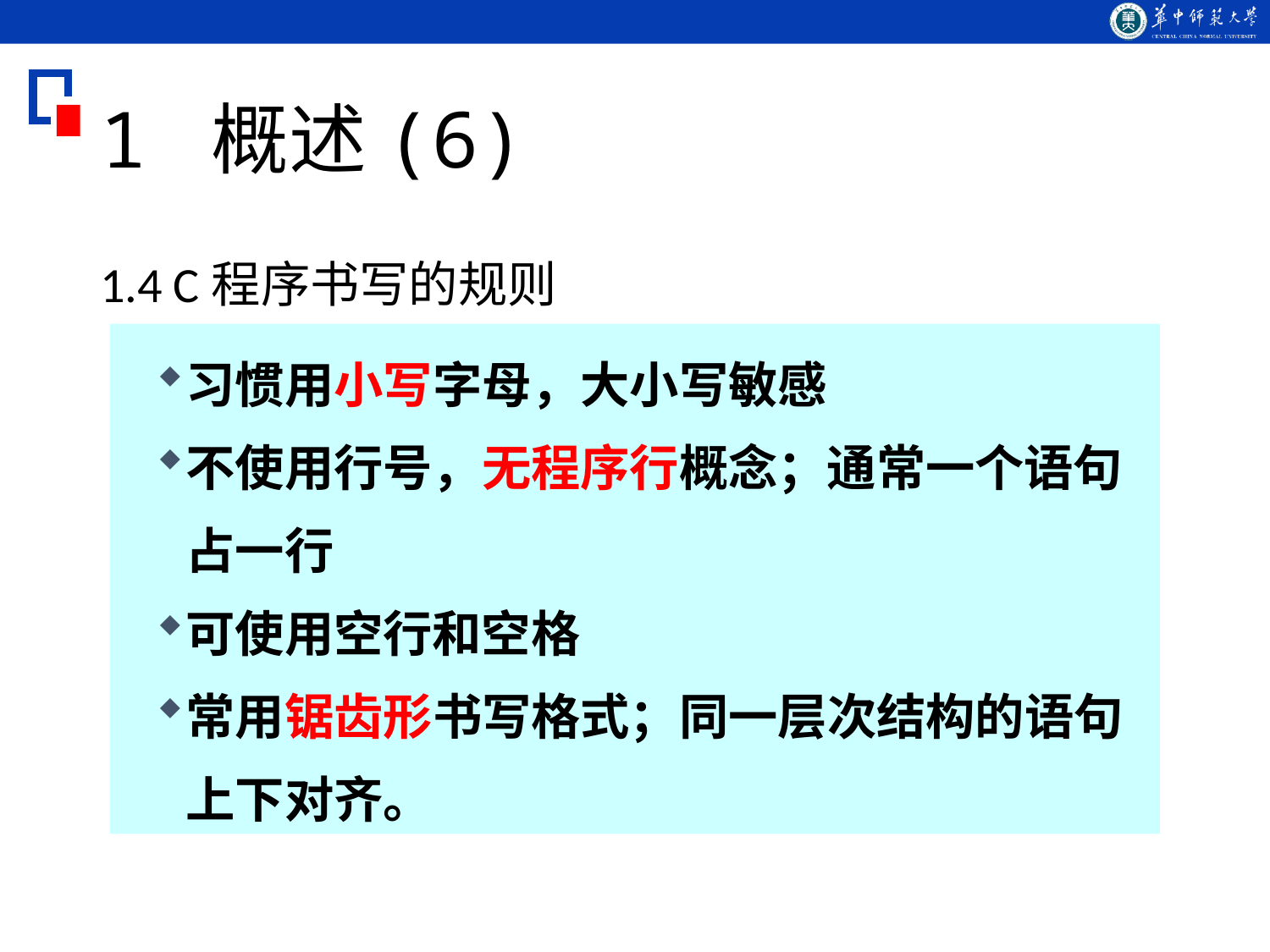

# 1 概述(6)
1.4 C程序书写的规则
习惯用小写字母，大小写敏感
不使用行号，无程序行概念；通常一个语句占一行
可使用空行和空格
常用锯齿形书写格式；同一层次结构的语句上下对齐。